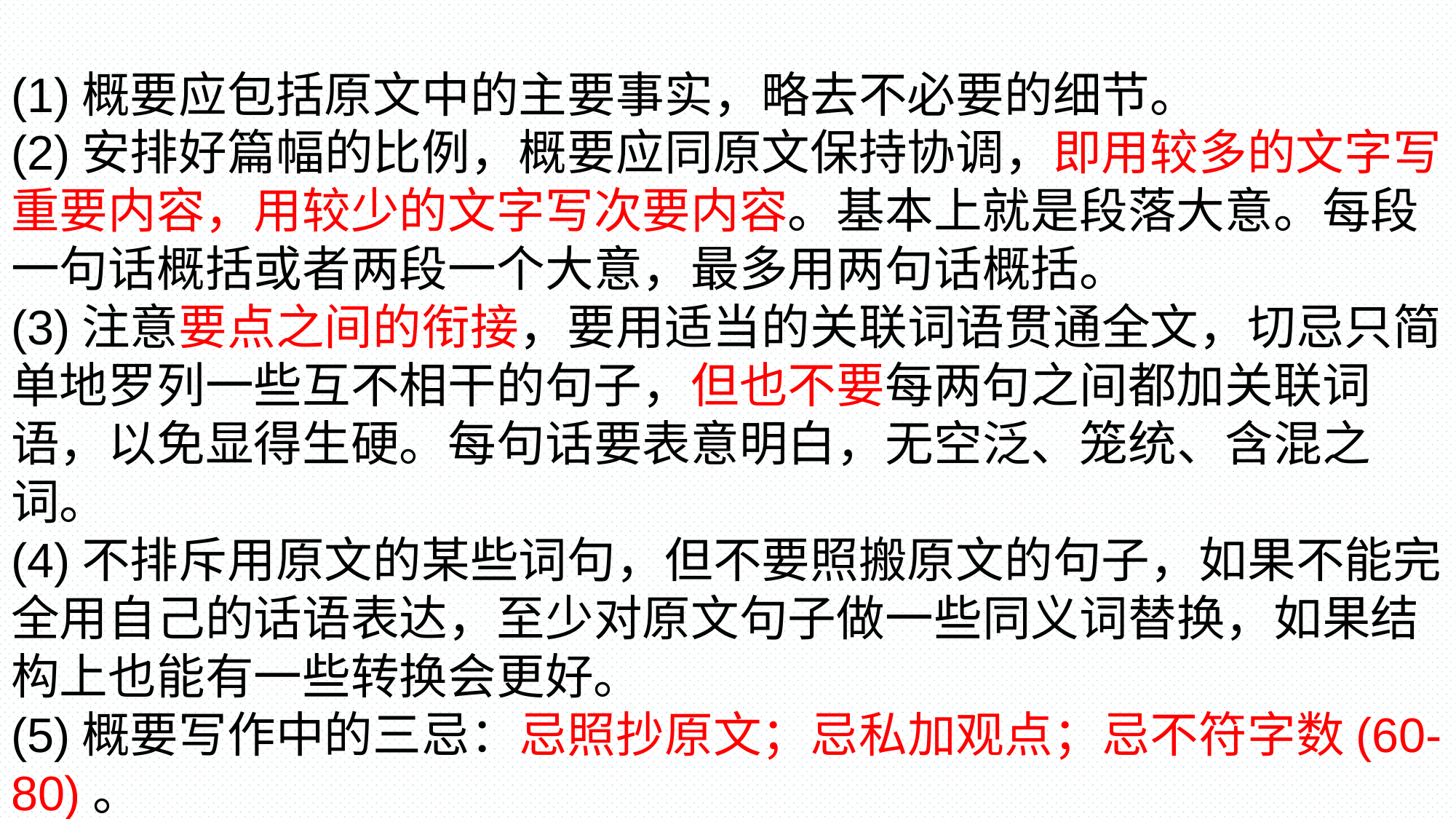

(1)概要应包括原文中的主要事实，略去不必要的细节。
(2)安排好篇幅的比例，概要应同原文保持协调，即用较多的文字写重要内容，用较少的文字写次要内容。基本上就是段落大意。每段一句话概括或者两段一个大意，最多用两句话概括。
(3)注意要点之间的衔接，要用适当的关联词语贯通全文，切忌只简单地罗列一些互不相干的句子，但也不要每两句之间都加关联词语，以免显得生硬。每句话要表意明白，无空泛、笼统、含混之词。
(4)不排斥用原文的某些词句，但不要照搬原文的句子，如果不能完全用自己的话语表达，至少对原文句子做一些同义词替换，如果结构上也能有一些转换会更好。
(5)概要写作中的三忌：忌照抄原文；忌私加观点；忌不符字数(60-80)。